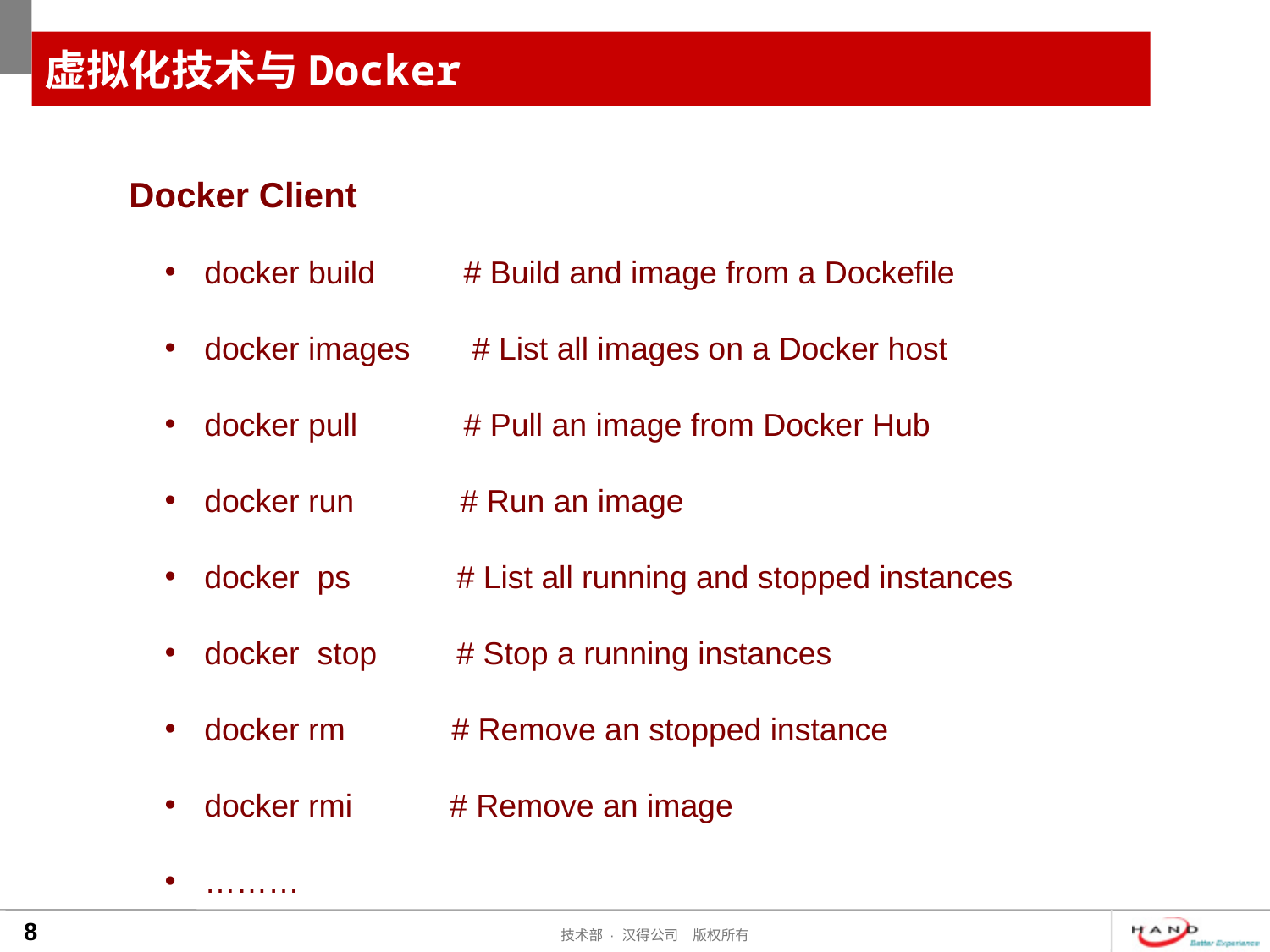

# 虚拟化技术与Docker
Docker Client
docker build          # Build and image from a Dockefile

docker images       # List all images on a Docker host

docker pull            # Pull an image from Docker Hub

docker run            # Run an image

docker  ps            # List all running and stopped instances

docker  stop         # Stop a running instances

docker rm            # Remove an stopped instance

docker rmi           # Remove an image

………

8